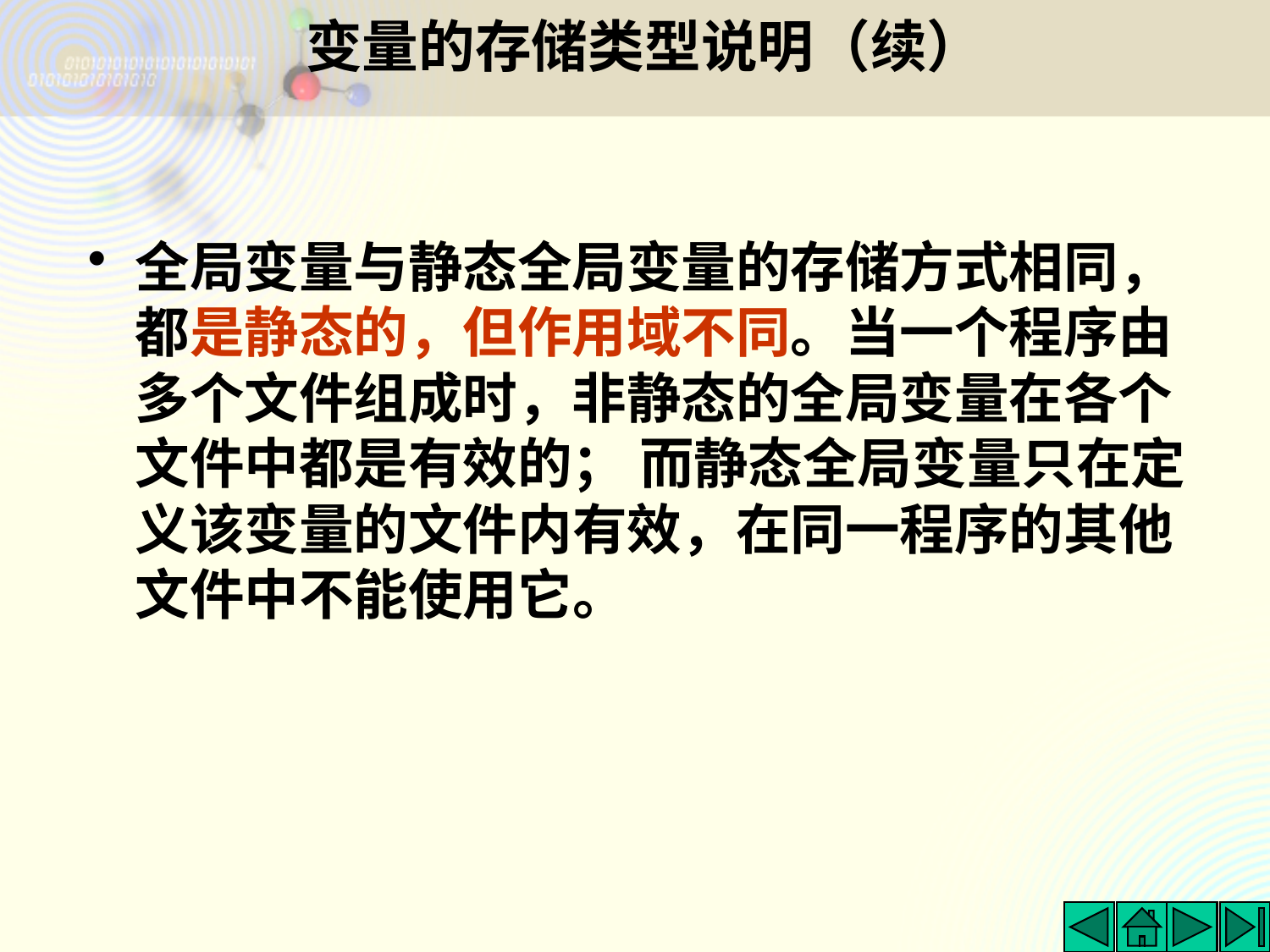

# 变量的存储类型说明（续）
全局变量与静态全局变量的存储方式相同，都是静态的，但作用域不同。当一个程序由多个文件组成时，非静态的全局变量在各个文件中都是有效的； 而静态全局变量只在定义该变量的文件内有效，在同一程序的其他文件中不能使用它。